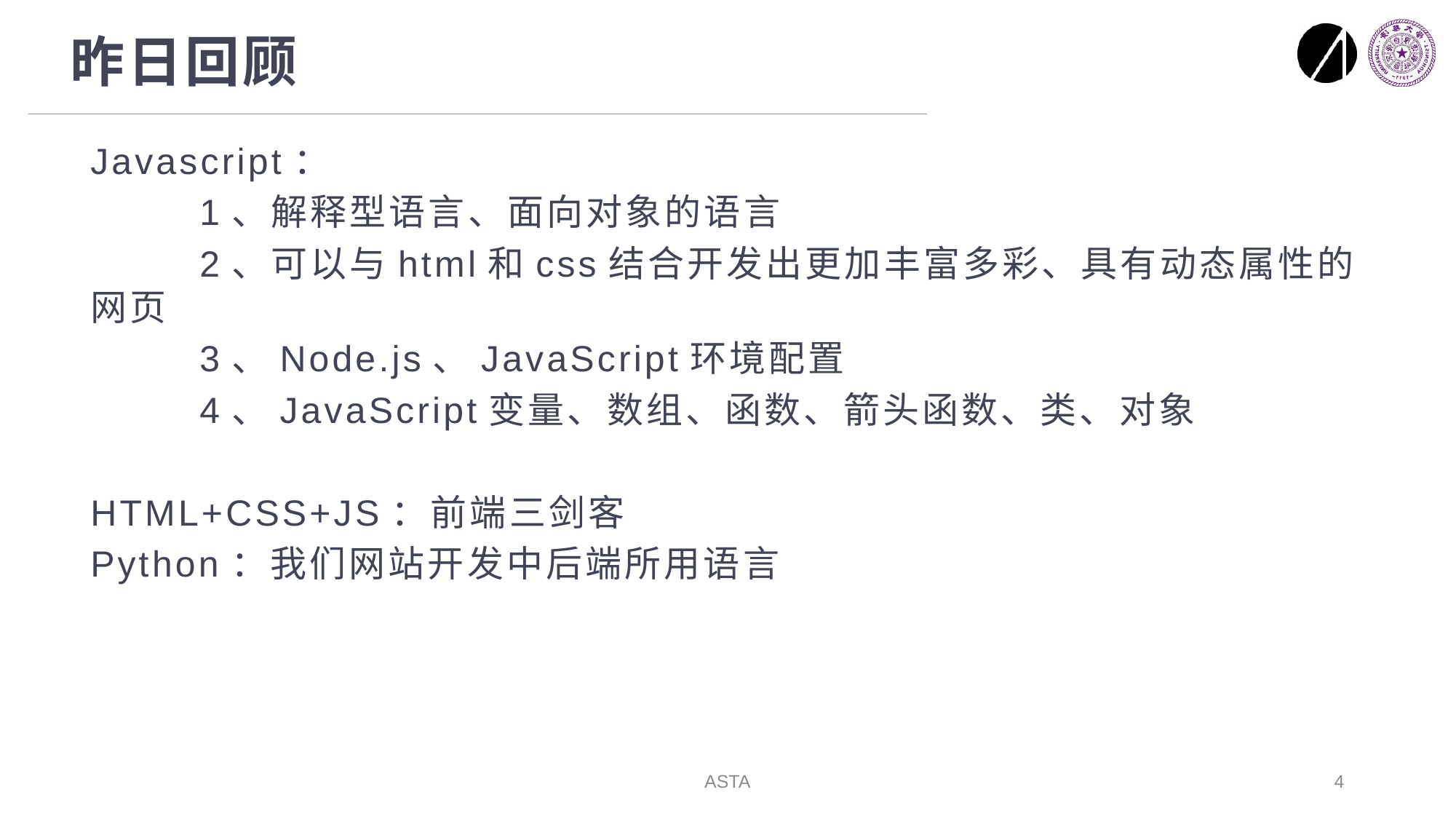

# 昨日回顾
Javascript：
	1、解释型语言、面向对象的语言
	2、可以与html和css结合开发出更加丰富多彩、具有动态属性的网页
	3、Node.js、JavaScript环境配置
	4、JavaScript变量、数组、函数、箭头函数、类、对象

HTML+CSS+JS：前端三剑客
Python：我们网站开发中后端所用语言
ASTA
4